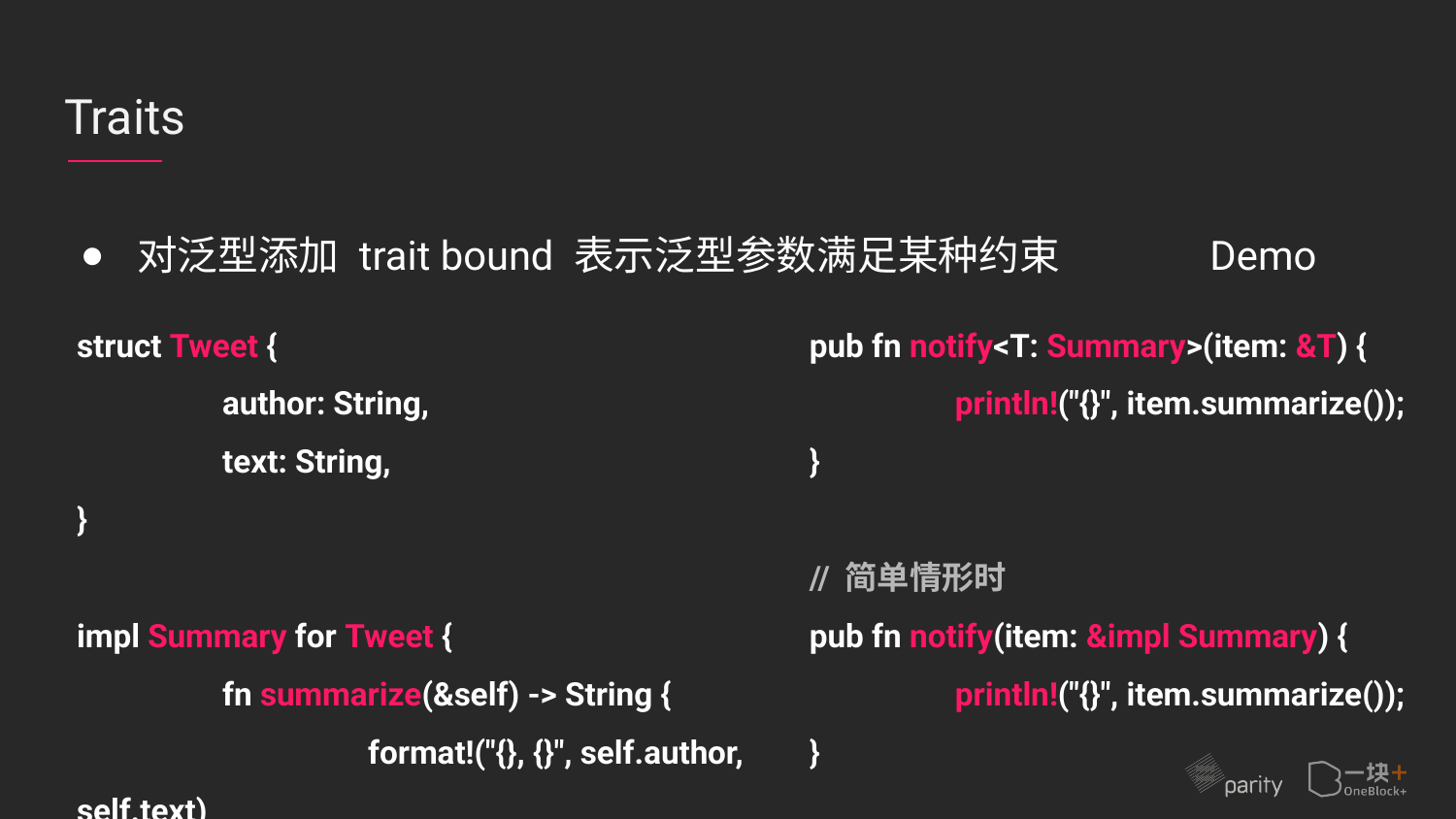

# Traits
对泛型添加 trait bound 表示泛型参数满足某种约束

Demo
struct Tweet {
	author: String,
	text: String,
}

impl Summary for Tweet {
	fn summarize(&self) -> String {
		format!("{}, {}", self.author, self.text)
}
}

pub fn notify<T: Summary>(item: &T) {
    	println!("{}", item.summarize());
}

// 简单情形时
pub fn notify(item: &impl Summary) {
    	println!("{}", item.summarize());
}